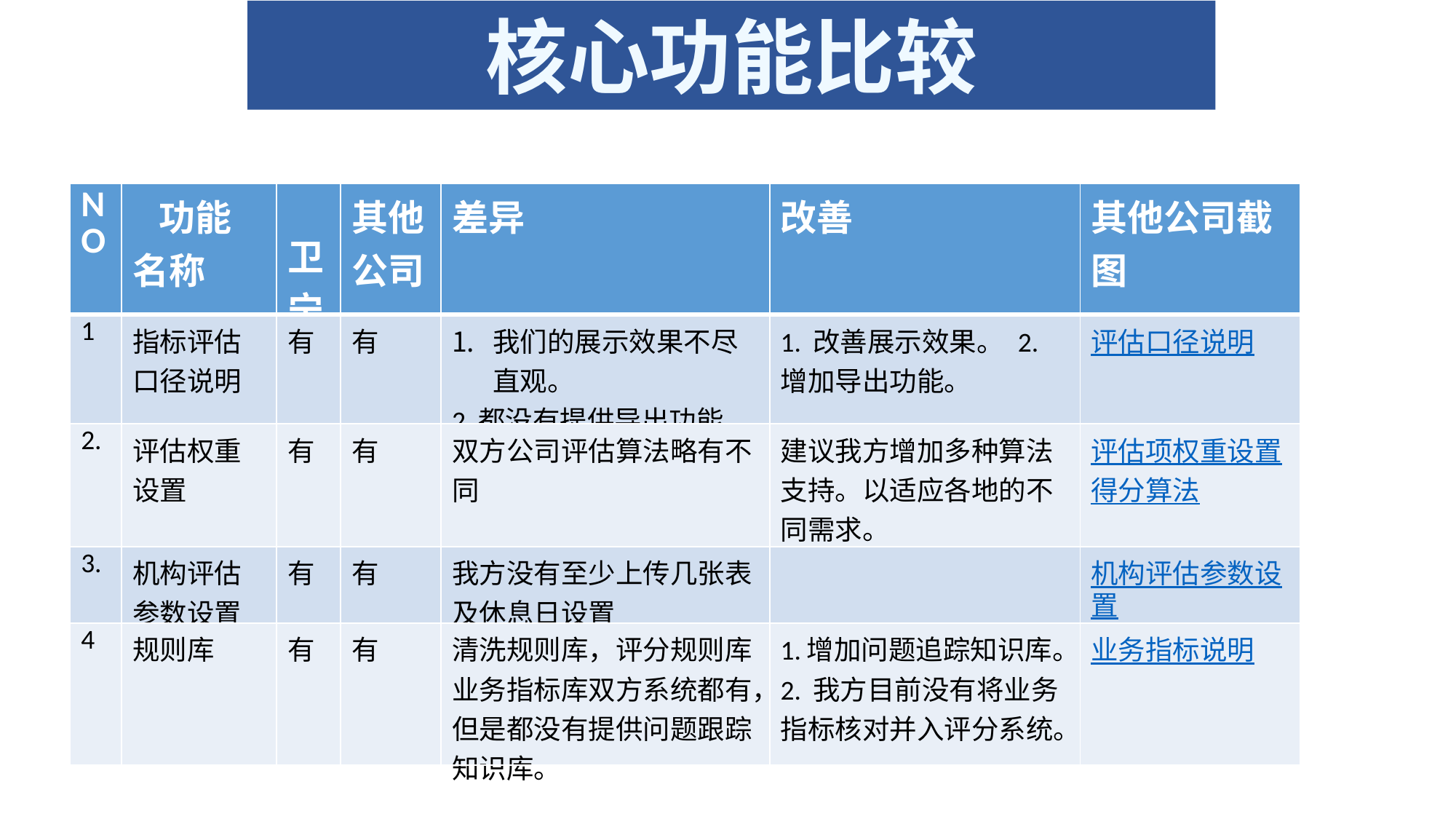

核心功能比较
| NO | 功能名称 | 卫宁 | 其他公司 | 差异 | 改善 | 其他公司截图 |
| --- | --- | --- | --- | --- | --- | --- |
| 1 | 指标评估口径说明 | 有 | 有 | 我们的展示效果不尽直观。 2.都没有提供导出功能 | 1. 改善展示效果。 2. 增加导出功能。 | 评估口径说明 |
| 2. | 评估权重设置 | 有 | 有 | 双方公司评估算法略有不同 | 建议我方增加多种算法支持。以适应各地的不同需求。 | 评估项权重设置 得分算法 |
| 3. | 机构评估参数设置 | 有 | 有 | 我方没有至少上传几张表及休息日设置 |  | 机构评估参数设置 |
| 4 | 规则库 | 有 | 有 | 清洗规则库，评分规则库业务指标库双方系统都有，但是都没有提供问题跟踪知识库。 | 1.增加问题追踪知识库。 2. 我方目前没有将业务指标核对并入评分系统。 | 业务指标说明 |